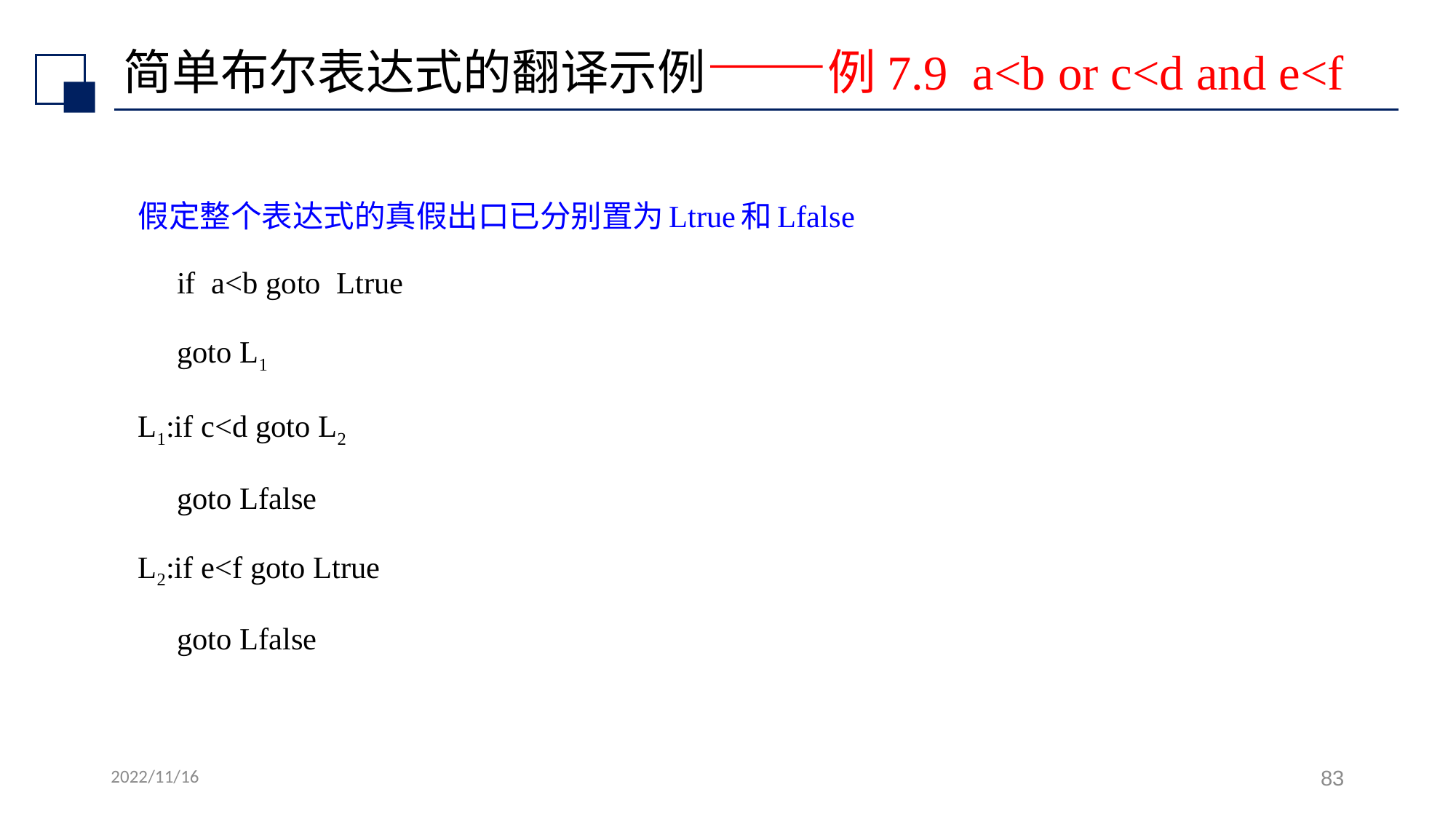

# 简单布尔表达式的翻译示例——例7.9  a<b or c<d and e<f
假定整个表达式的真假出口已分别置为Ltrue和Lfalse
     if  a<b goto  Ltrue
     goto L1
L1:if c<d goto L2
     goto Lfalse
L2:if e<f goto Ltrue
     goto Lfalse
2022/11/16
83